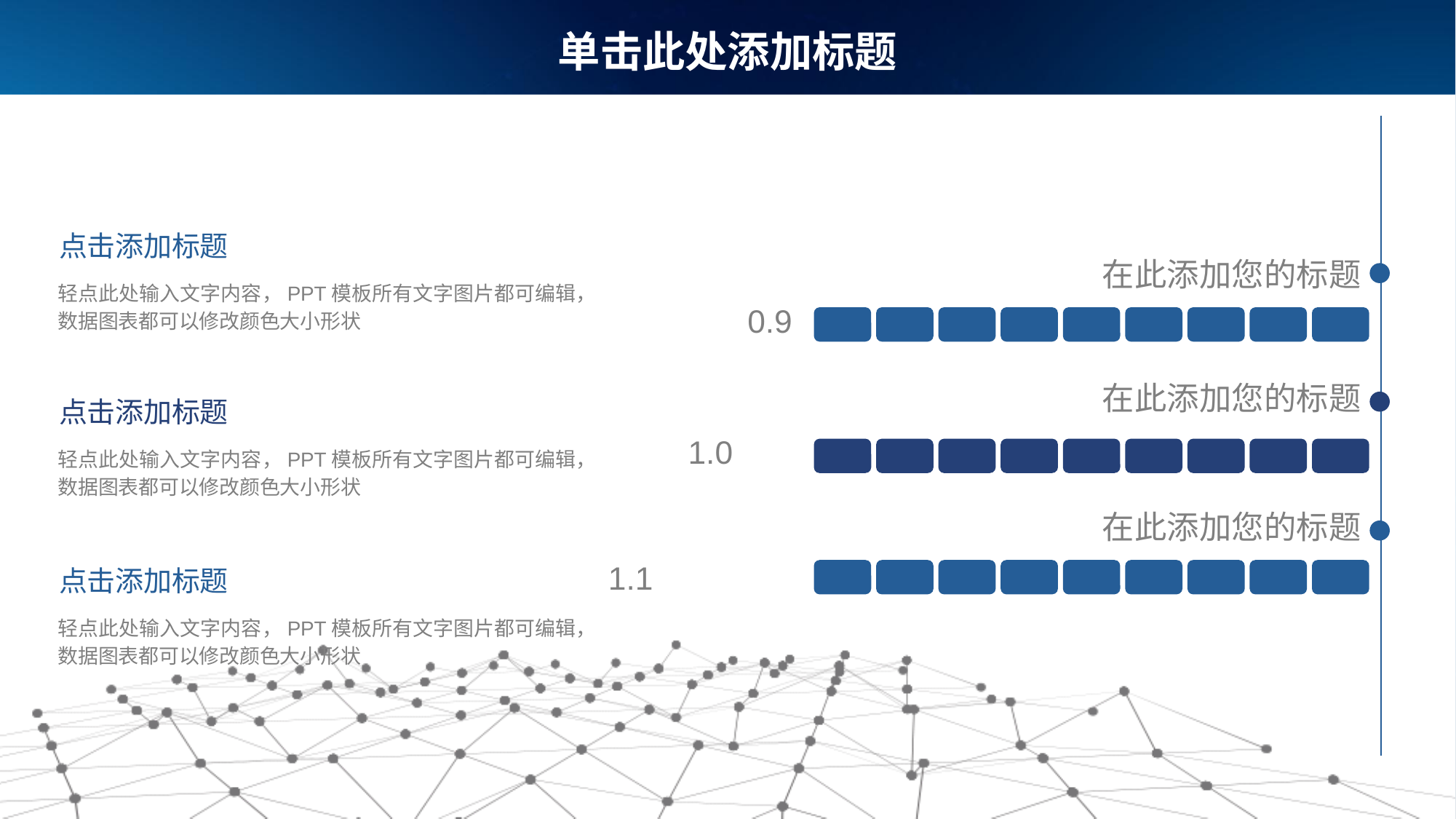

# 单击此处添加标题
点击添加标题
轻点此处输入文字内容，PPT模板所有文字图片都可编辑，数据图表都可以修改颜色大小形状
在此添加您的标题

0.9

在此添加您的标题
点击添加标题
轻点此处输入文字内容，PPT模板所有文字图片都可编辑，数据图表都可以修改颜色大小形状

1.0

在此添加您的标题

1.1
点击添加标题
轻点此处输入文字内容，PPT模板所有文字图片都可编辑，数据图表都可以修改颜色大小形状